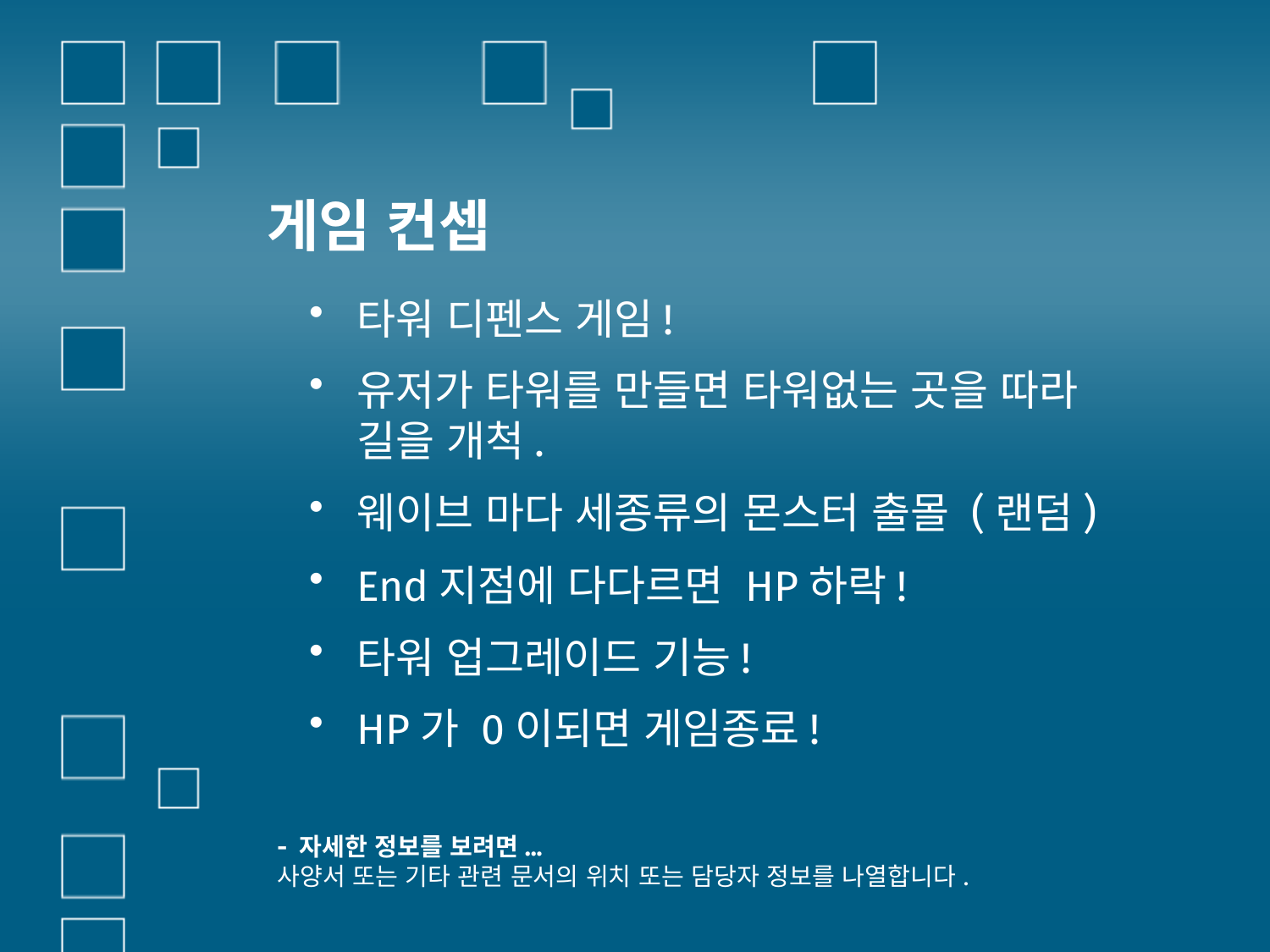

# 게임 컨셉
타워 디펜스 게임!
유저가 타워를 만들면 타워없는 곳을 따라  길을 개척.
웨이브 마다 세종류의 몬스터 출몰 (랜덤)
End지점에 다다르면 HP하락!
타워 업그레이드 기능!
HP가 0이되면 게임종료!

- 자세한 정보를 보려면...
사양서 또는 기타 관련 문서의 위치 또는 담당자 정보를 나열합니다.